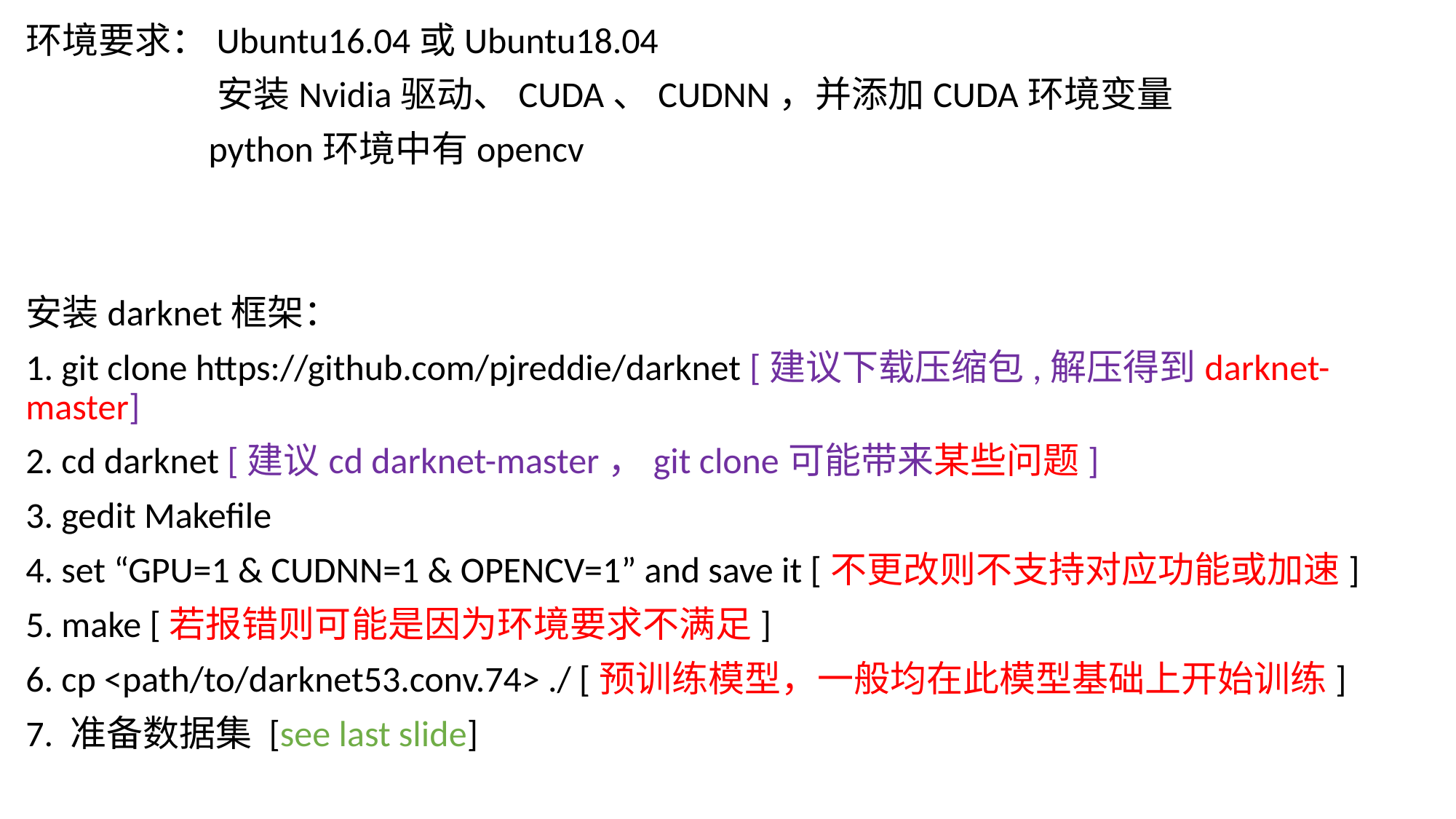

环境要求：Ubuntu16.04或Ubuntu18.04
	         安装Nvidia驱动、CUDA、CUDNN，并添加CUDA环境变量
	         python环境中有opencv

安装darknet框架：
1. git clone https://github.com/pjreddie/darknet [建议下载压缩包,解压得到darknet-master]
2. cd darknet [建议cd darknet-master，git clone可能带来某些问题]
3. gedit Makefile
4. set “GPU=1 & CUDNN=1 & OPENCV=1” and save it [不更改则不支持对应功能或加速]
5. make [若报错则可能是因为环境要求不满足]
6. cp <path/to/darknet53.conv.74> ./ [预训练模型，一般均在此模型基础上开始训练]
7. 准备数据集 [see last slide]